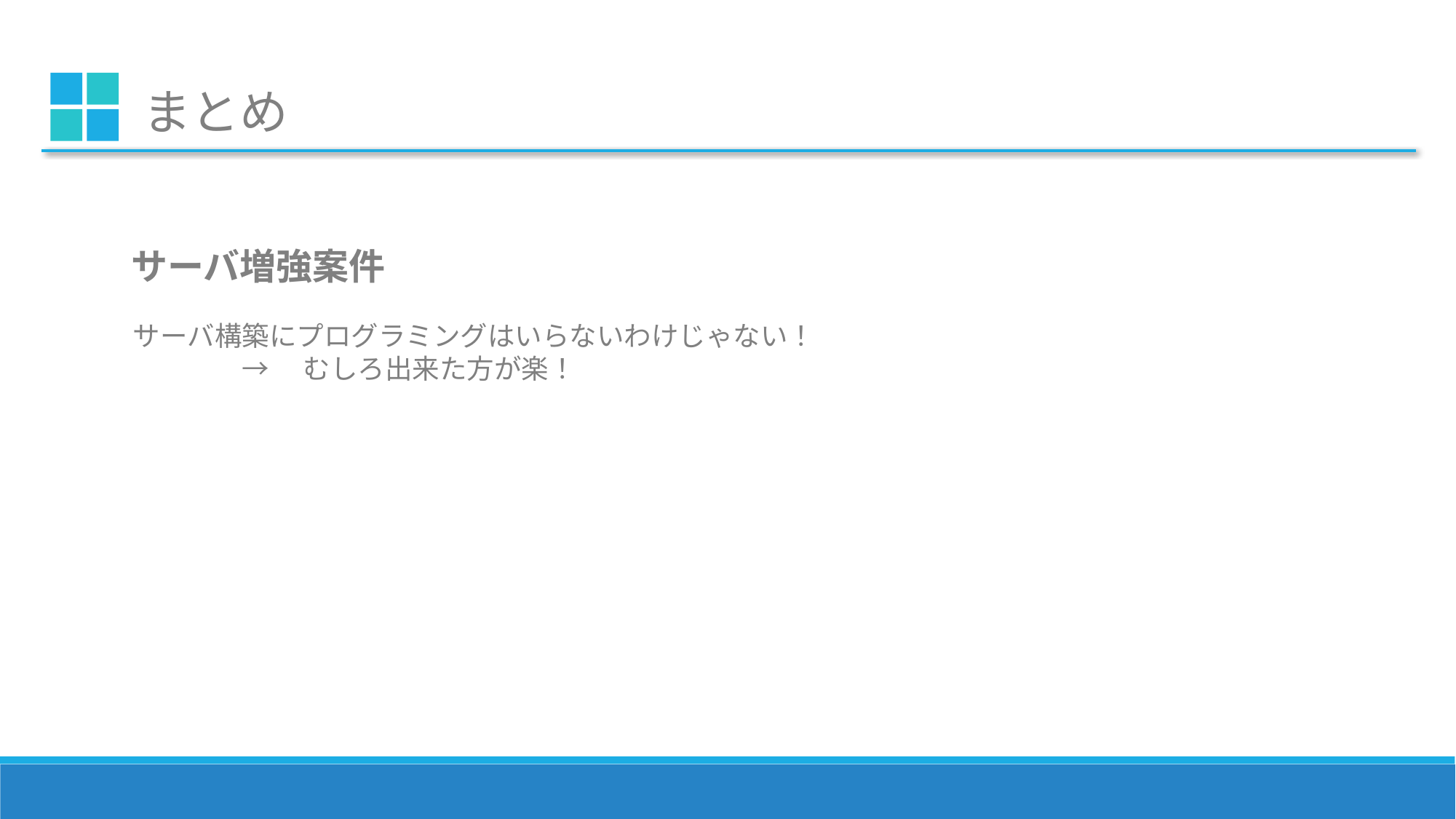

まとめ
サーバ増強案件
サーバ構築にプログラミングはいらないわけじゃない！
	→　むしろ出来た方が楽！